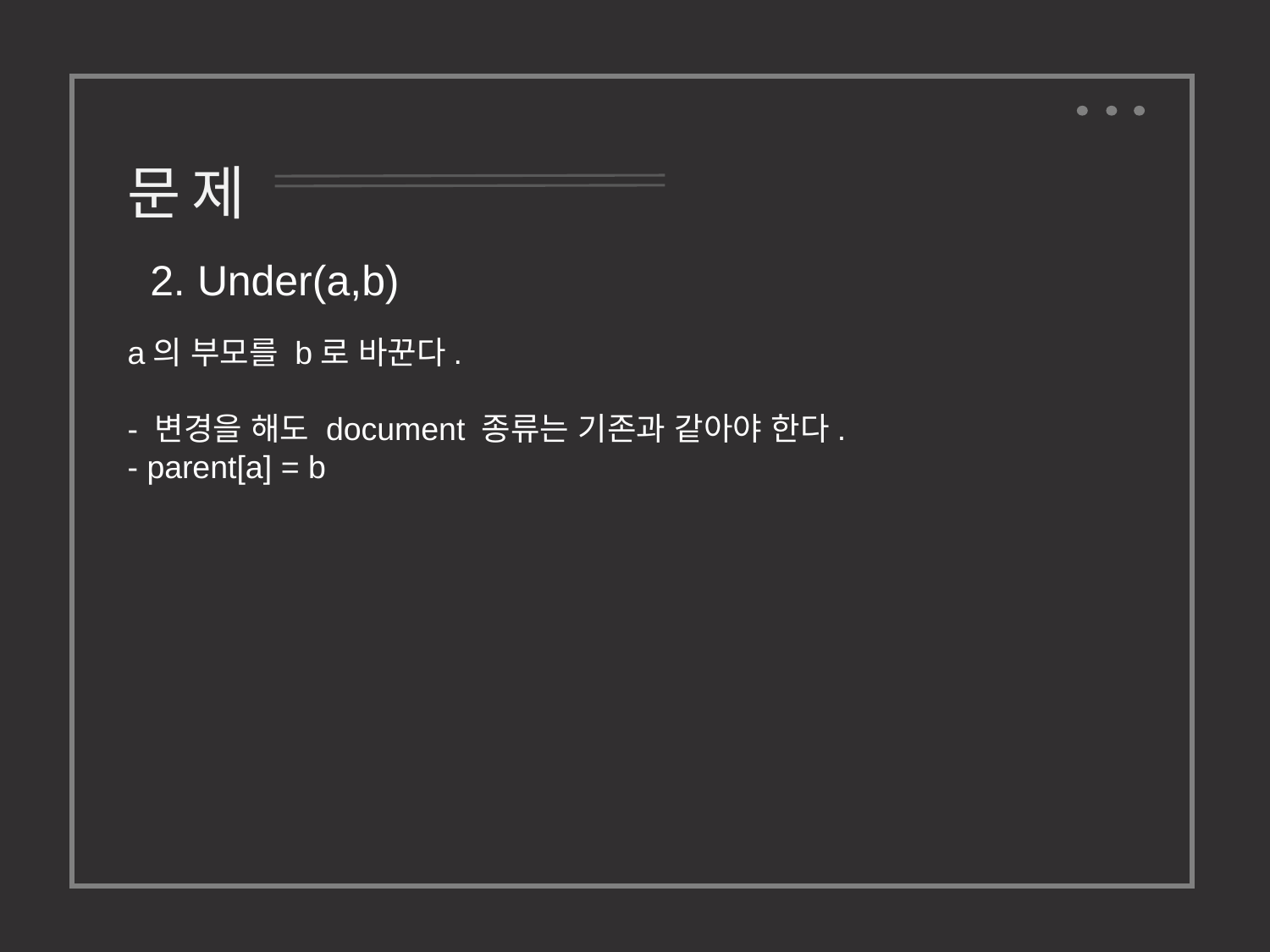

문제
2. Under(a,b)
a의 부모를 b로 바꾼다.

- 변경을 해도 document 종류는 기존과 같아야 한다.
- parent[a] = b